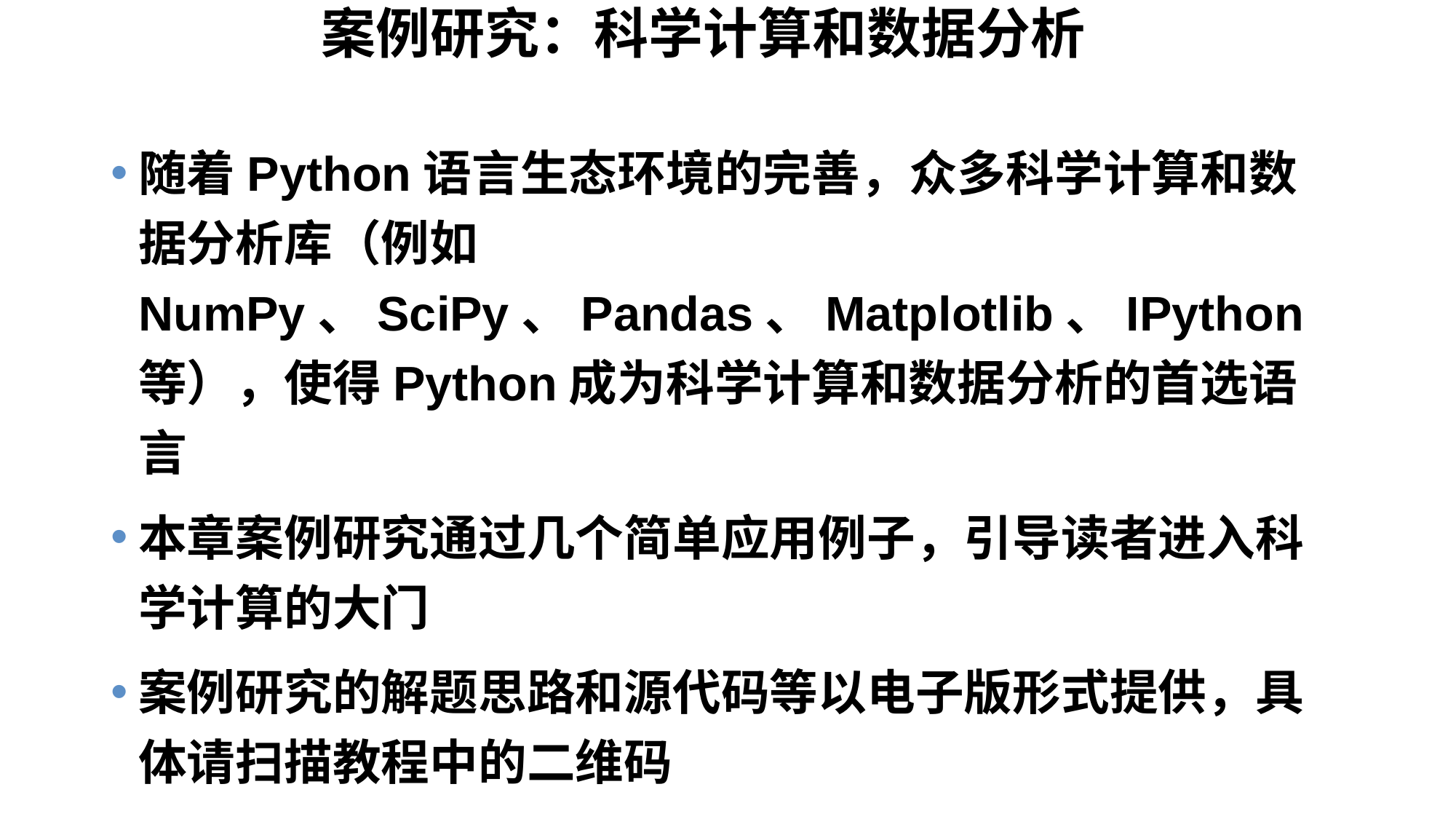

# 案例研究：科学计算和数据分析
随着Python语言生态环境的完善，众多科学计算和数据分析库（例如NumPy、SciPy、Pandas、Matplotlib、IPython等），使得Python成为科学计算和数据分析的首选语言
本章案例研究通过几个简单应用例子，引导读者进入科学计算的大门
案例研究的解题思路和源代码等以电子版形式提供，具体请扫描教程中的二维码